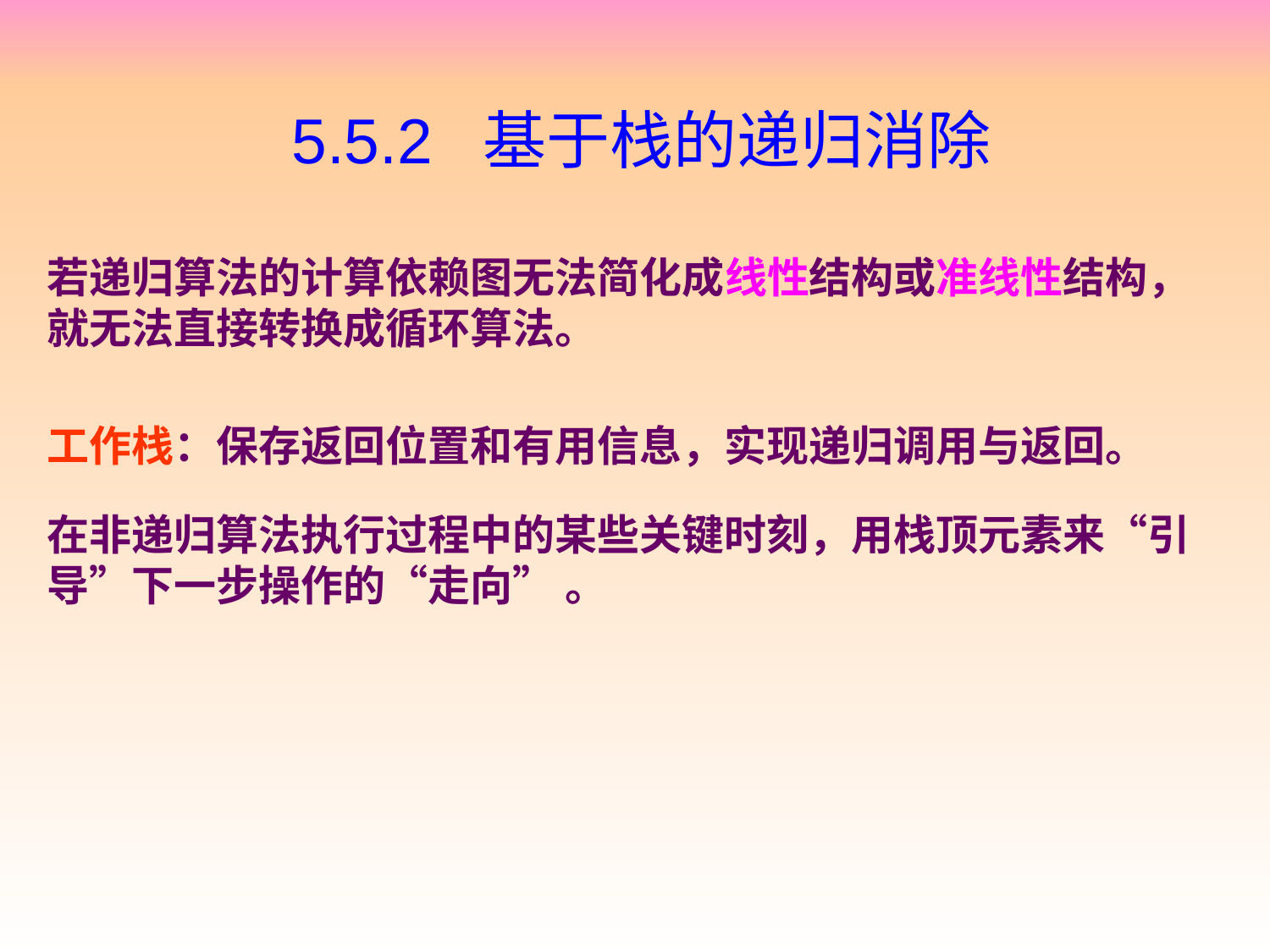

# 5.5.2  基于栈的递归消除
若递归算法的计算依赖图无法简化成线性结构或准线性结构，就无法直接转换成循环算法。
工作栈：保存返回位置和有用信息，实现递归调用与返回。
在非递归算法执行过程中的某些关键时刻，用栈顶元素来“引导”下一步操作的“走向” 。